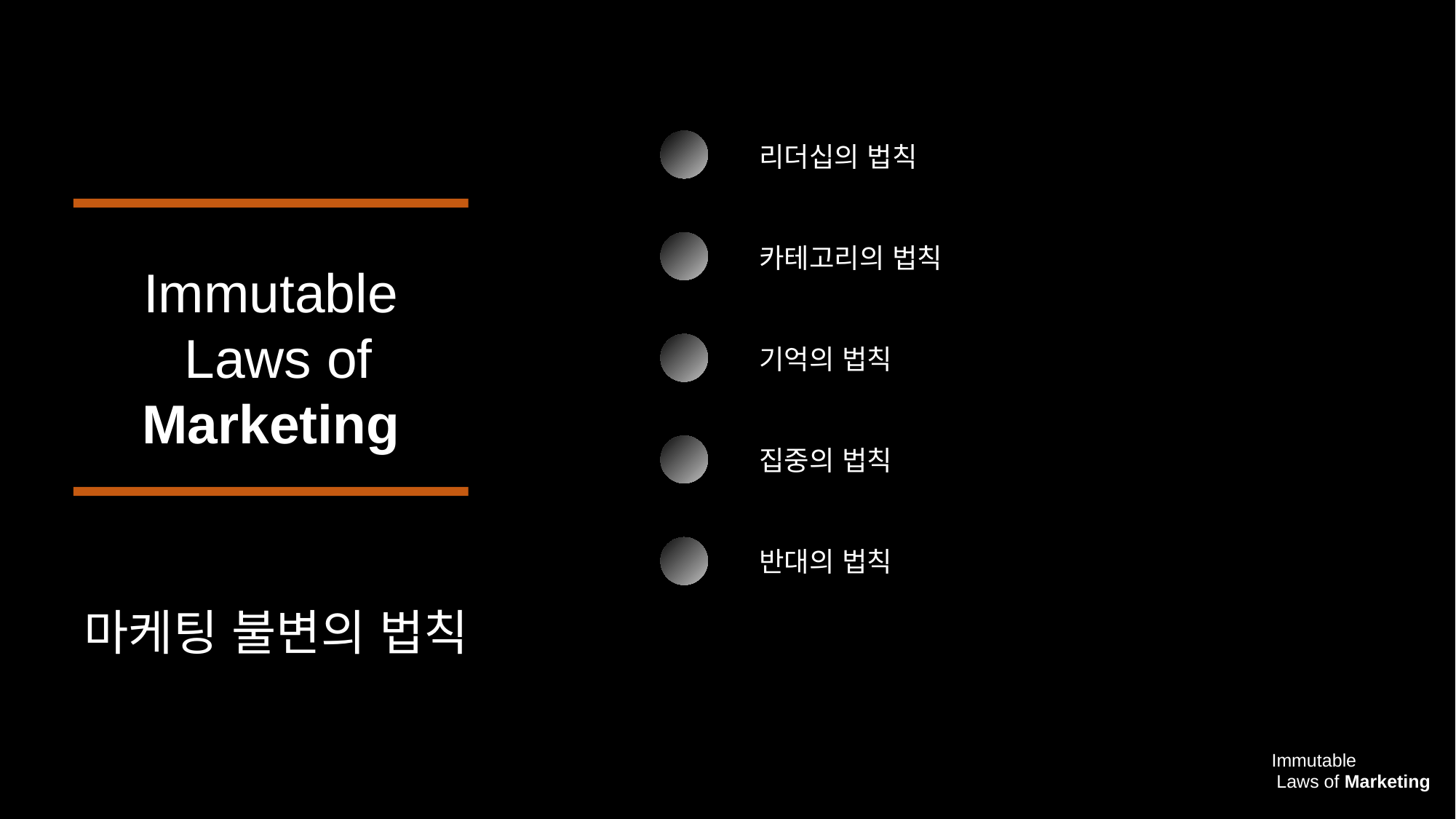

리더십의 법칙

카테고리의 법칙
Immutable
 Laws of Marketing

기억의 법칙

집중의 법칙

반대의 법칙
마케팅 불변의 법칙
Immutable
 Laws of Marketing